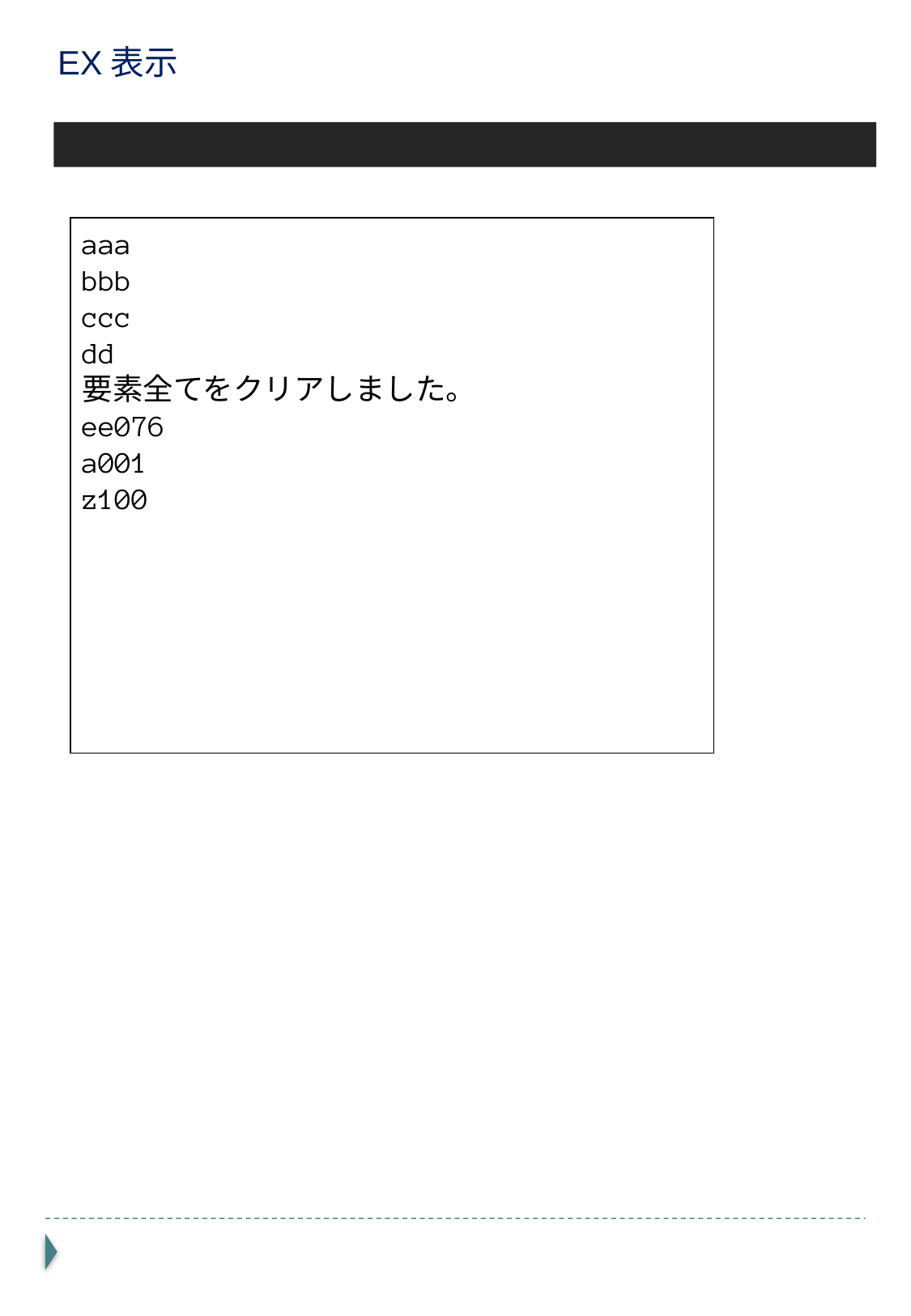

# EX表示

aaa
bbb
ccc
dd
要素全てをクリアしました。
ee076
a001
z100